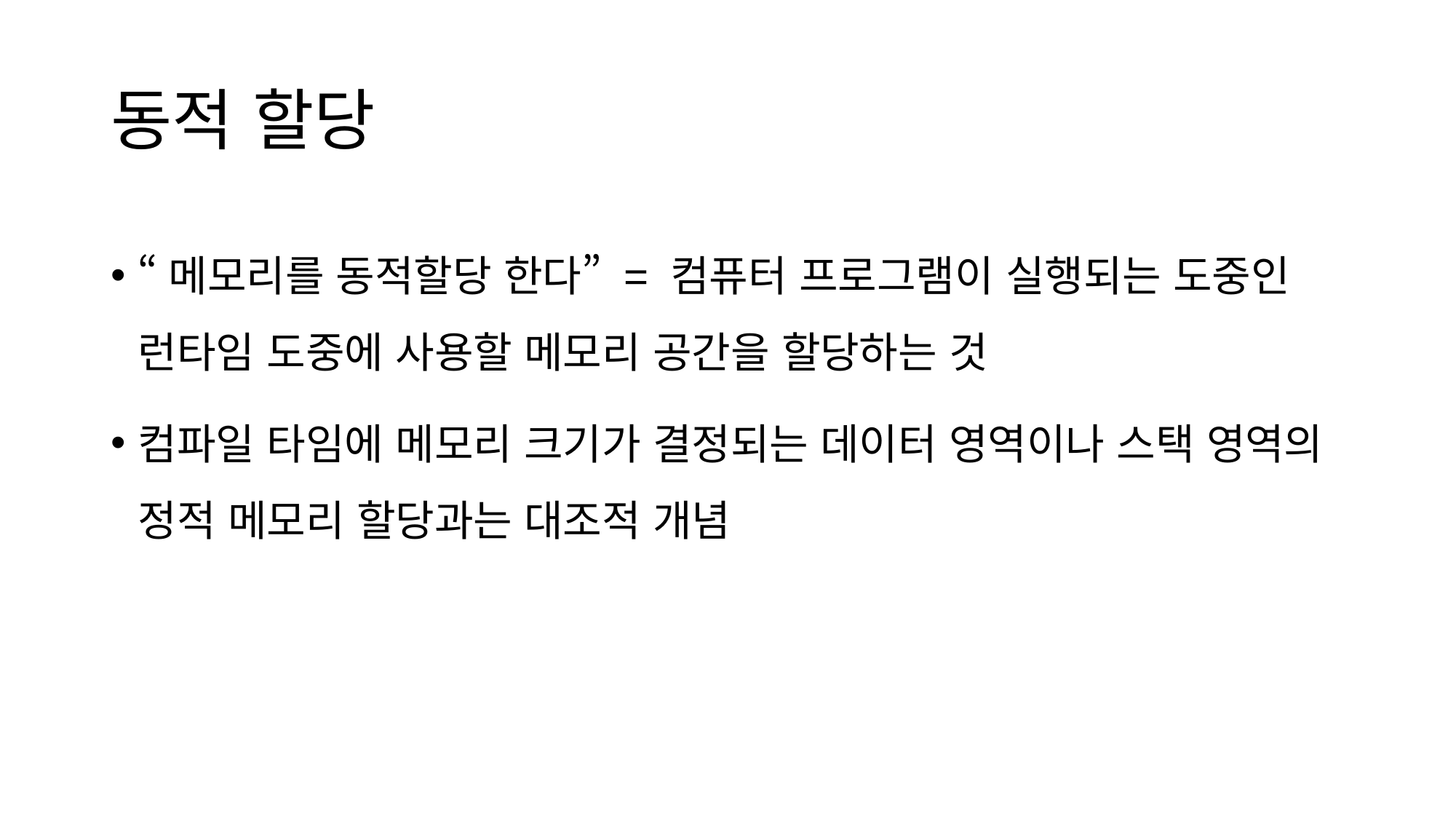

# 동적 할당
“메모리를 동적할당 한다” = 컴퓨터 프로그램이 실행되는 도중인 런타임 도중에 사용할 메모리 공간을 할당하는 것
컴파일 타임에 메모리 크기가 결정되는 데이터 영역이나 스택 영역의 정적 메모리 할당과는 대조적 개념